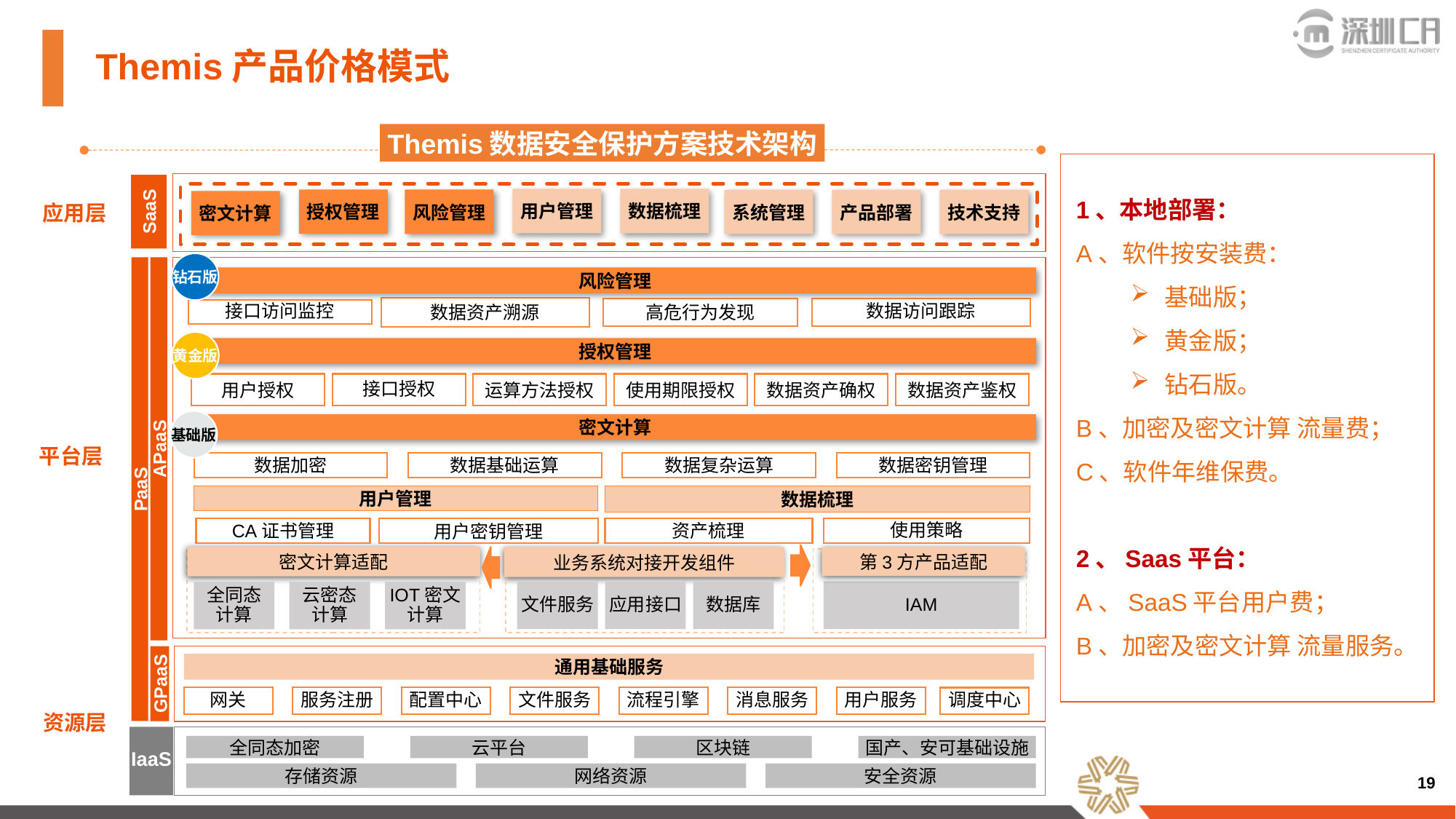

# Themis产品价格模式
Themis数据安全保护方案技术架构

SaaS
1、本地部署：
A、软件按安装费：
基础版；
黄金版；
钻石版。
B、加密及密文计算 流量费；
C、软件年维保费。

2、Saas平台：
A、SaaS平台用户费；
B、加密及密文计算 流量服务。

用户管理
数据梳理
授权管理
风险管理
系统管理
产品部署
技术支持
密文计算
应用层
钻石版
PaaS
APaaS

风险管理
数据资产溯源
数据访问跟踪
高危行为发现
接口访问监控
黄金版
授权管理
用户授权
接口授权
运算方法授权
使用期限授权
数据资产确权
数据资产鉴权
基础版
密文计算
平台层
数据加密
数据基础运算
数据复杂运算
数据密钥管理
用户管理
数据梳理
CA证书管理
资产梳理
使用策略
用户密钥管理

密文计算适配
业务系统对接开发组件
第3方产品适配

IAM
文件服务
应用接口
数据库
全同态
计算
云密态
计算
IOT密文计算

GPaaS
通用基础服务
网关
服务注册
配置中心
文件服务
流程引擎
消息服务
用户服务
调度中心
资源层
IaaS

全同态加密
云平台
区块链
国产、安可基础设施
存储资源
网络资源
安全资源